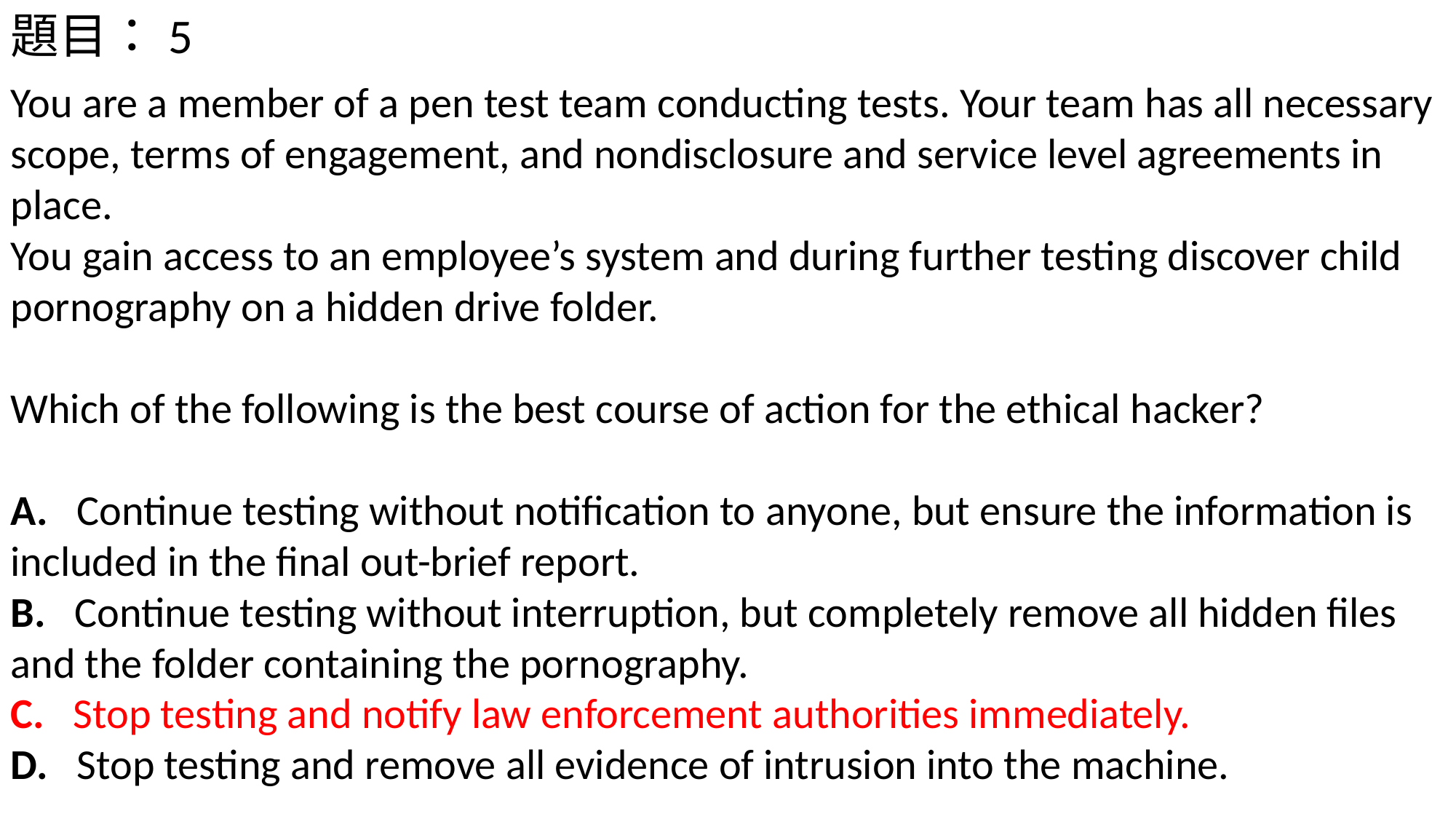

題目：5
You are a member of a pen test team conducting tests. Your team has all necessary scope, terms of engagement, and nondisclosure and service level agreements in place.
You gain access to an employee’s system and during further testing discover child pornography on a hidden drive folder.

Which of the following is the best course of action for the ethical hacker?

A.   Continue testing without notification to anyone, but ensure the information is included in the final out-brief report.
B.   Continue testing without interruption, but completely remove all hidden files and the folder containing the pornography.
C.   Stop testing and notify law enforcement authorities immediately.
D.   Stop testing and remove all evidence of intrusion into the machine.